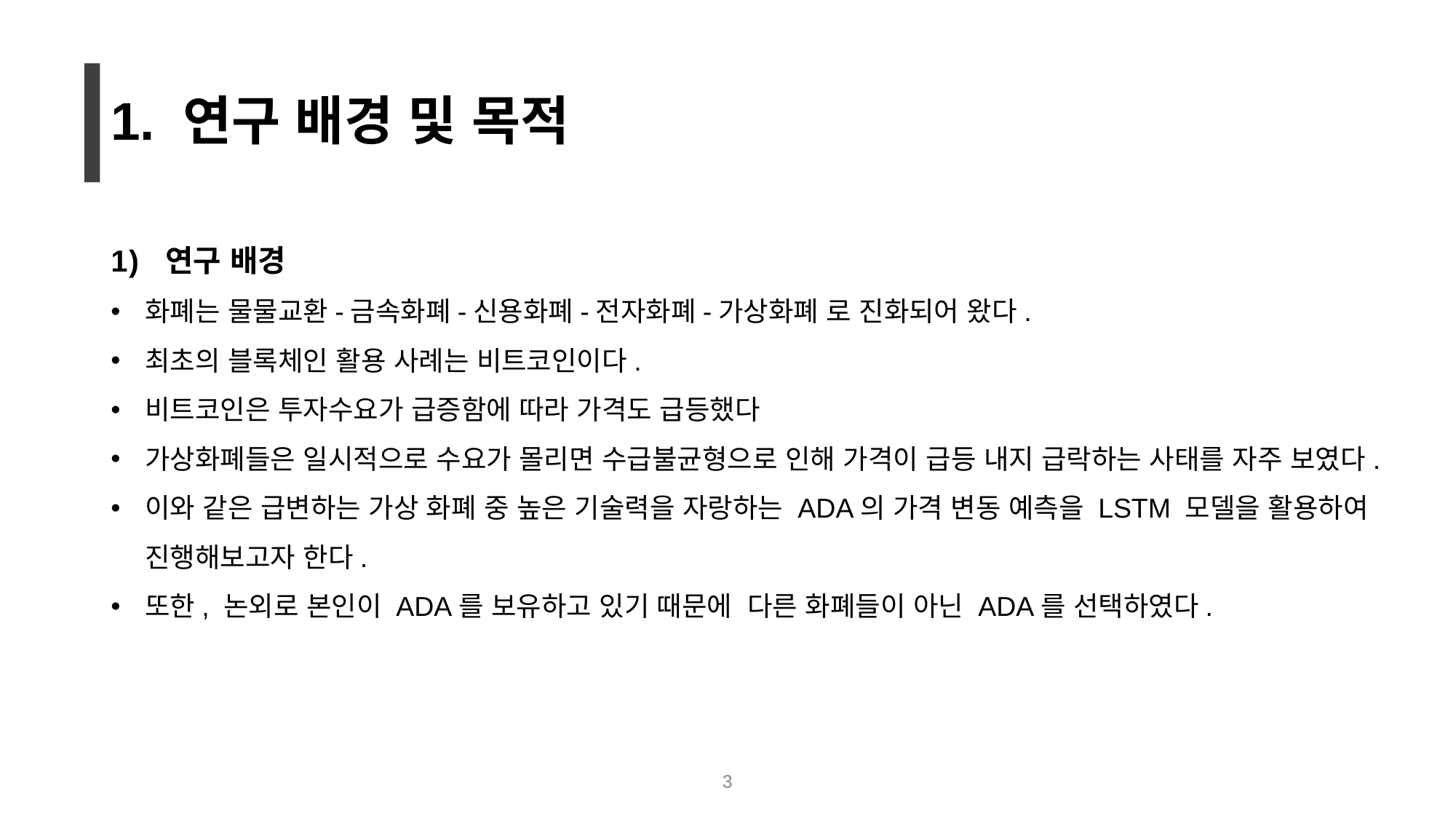

# 1. 연구 배경 및 목적
연구 배경
화폐는 물물교환-금속화폐-신용화폐-전자화폐-가상화폐 로 진화되어 왔다.
최초의 블록체인 활용 사례는 비트코인이다.
비트코인은 투자수요가 급증함에 따라 가격도 급등했다
가상화폐들은 일시적으로 수요가 몰리면 수급불균형으로 인해 가격이 급등 내지 급락하는 사태를 자주 보였다.
이와 같은 급변하는 가상 화폐 중 높은 기술력을 자랑하는 ADA의 가격 변동 예측을 LSTM 모델을 활용하여 진행해보고자 한다.
또한, 논외로 본인이 ADA를 보유하고 있기 때문에  다른 화폐들이 아닌 ADA를 선택하였다.

3